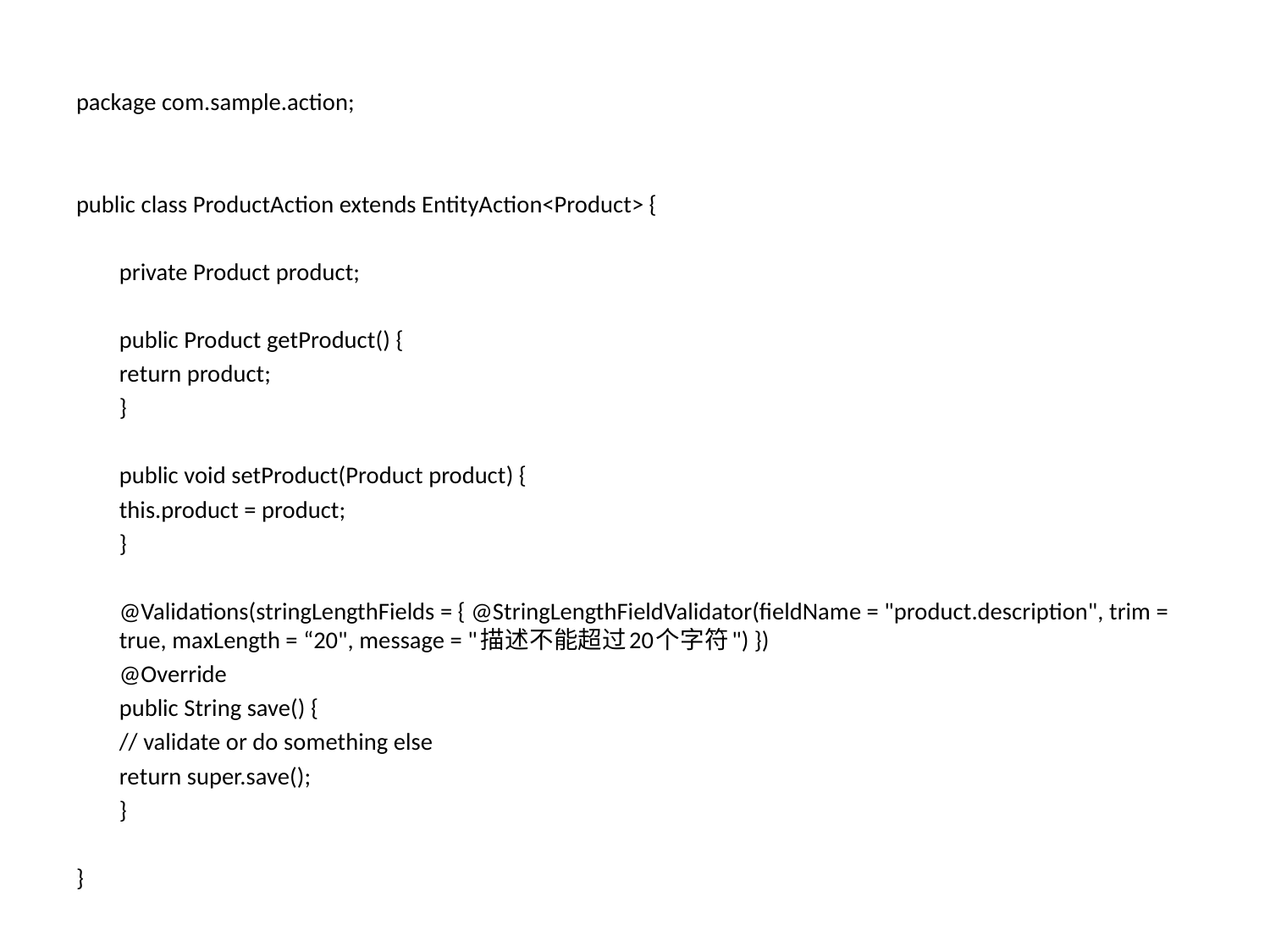

package com.sample.action;

public class ProductAction extends EntityAction<Product> {

	private Product product;

	public Product getProduct() {
		return product;
	}

	public void setProduct(Product product) {
		this.product = product;
	}

	@Validations(stringLengthFields = { @StringLengthFieldValidator(fieldName = "product.description", trim = true, maxLength = “20", message = "描述不能超过20个字符") })
	@Override
	public String save() {
		// validate or do something else
		return super.save();
	}

}